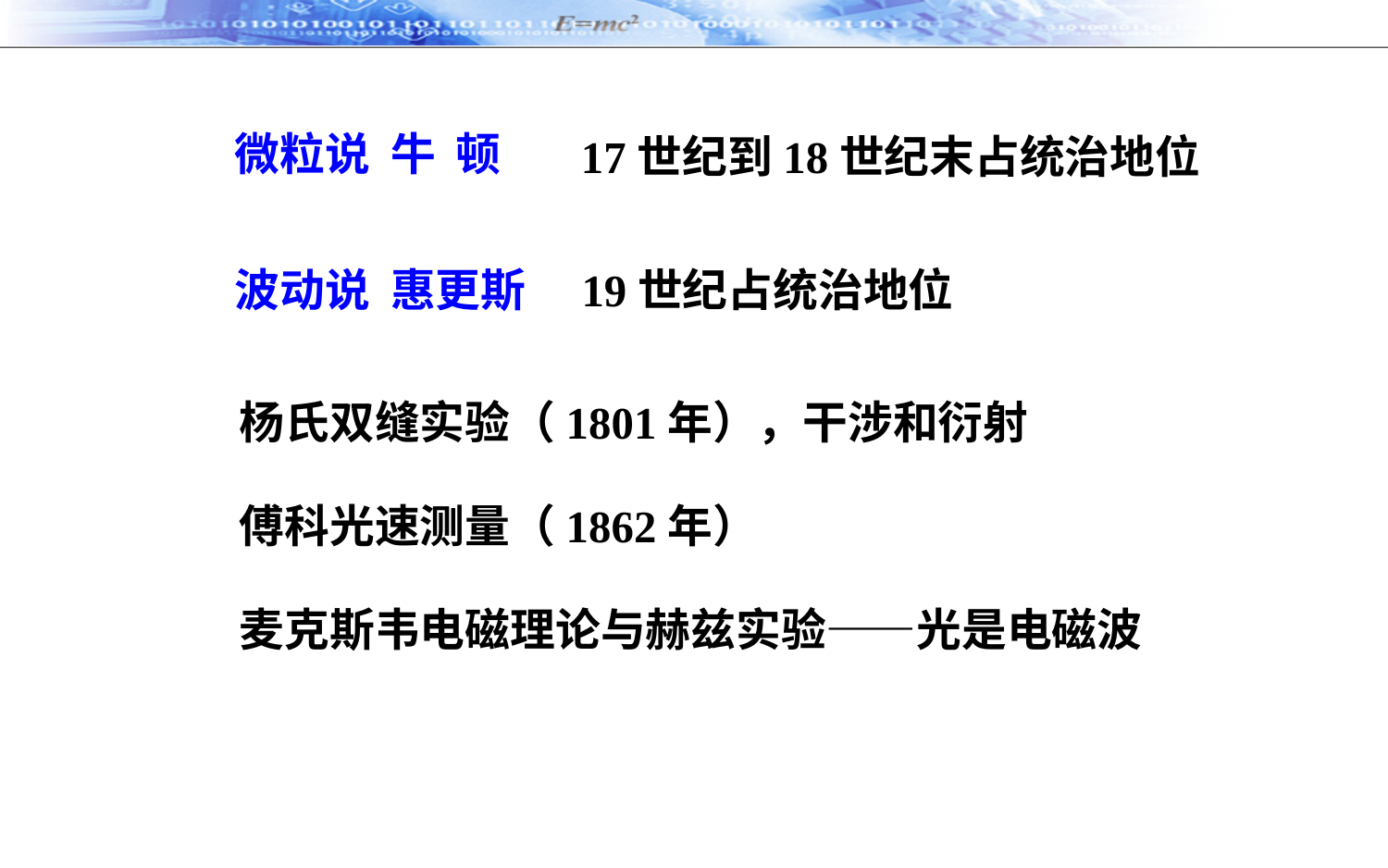

微粒说  牛  顿
17世纪到18世纪末占统治地位
 波动说  惠更斯
19世纪占统治地位
杨氏双缝实验（1801年），干涉和衍射
傅科光速测量（1862年）
麦克斯韦电磁理论与赫兹实验——光是电磁波